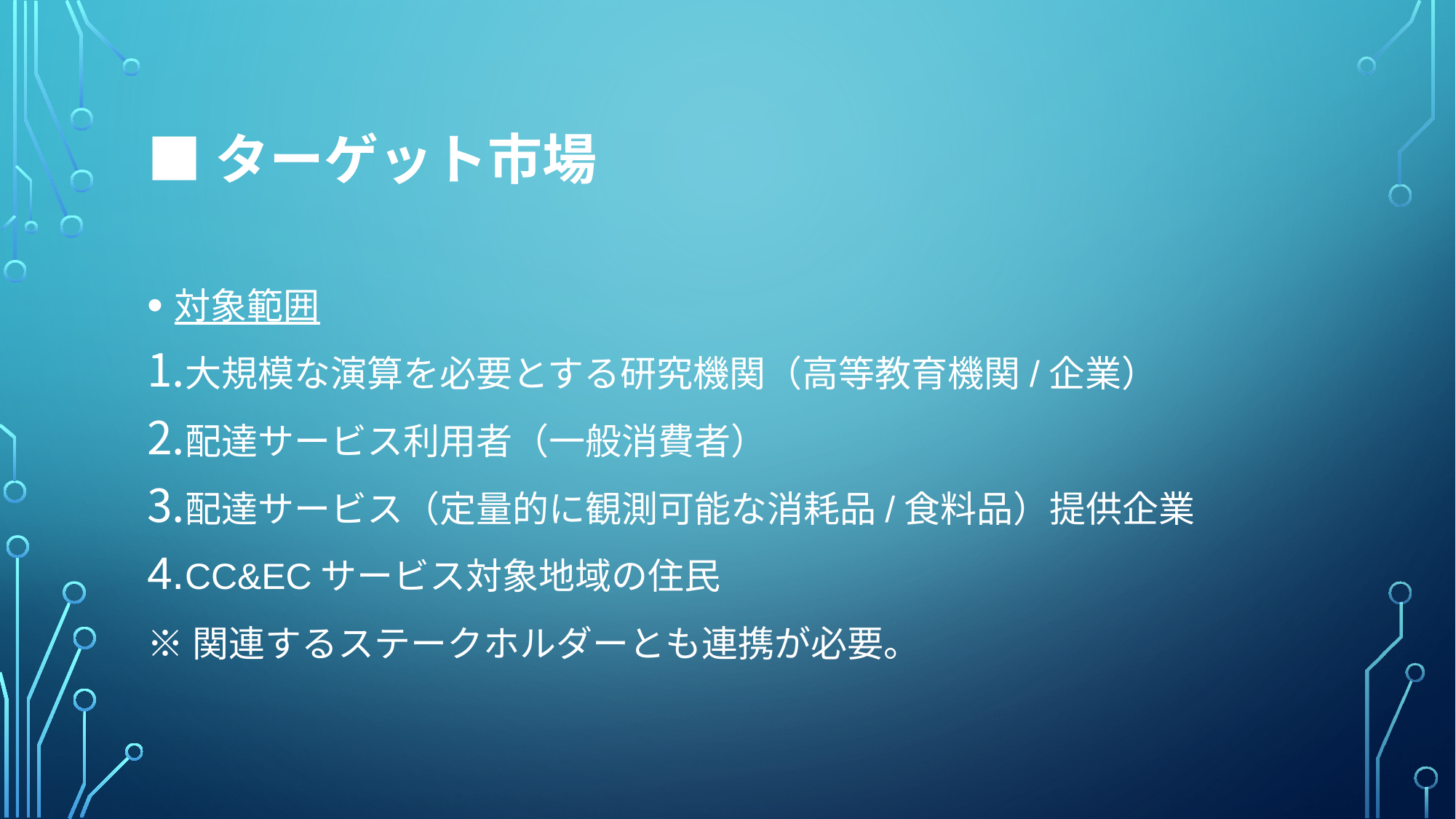

# ■ターゲット市場
対象範囲
大規模な演算を必要とする研究機関（高等教育機関/企業）
配達サービス利用者（一般消費者）
配達サービス（定量的に観測可能な消耗品/食料品）提供企業
CC&ECサービス対象地域の住民
※関連するステークホルダーとも連携が必要。